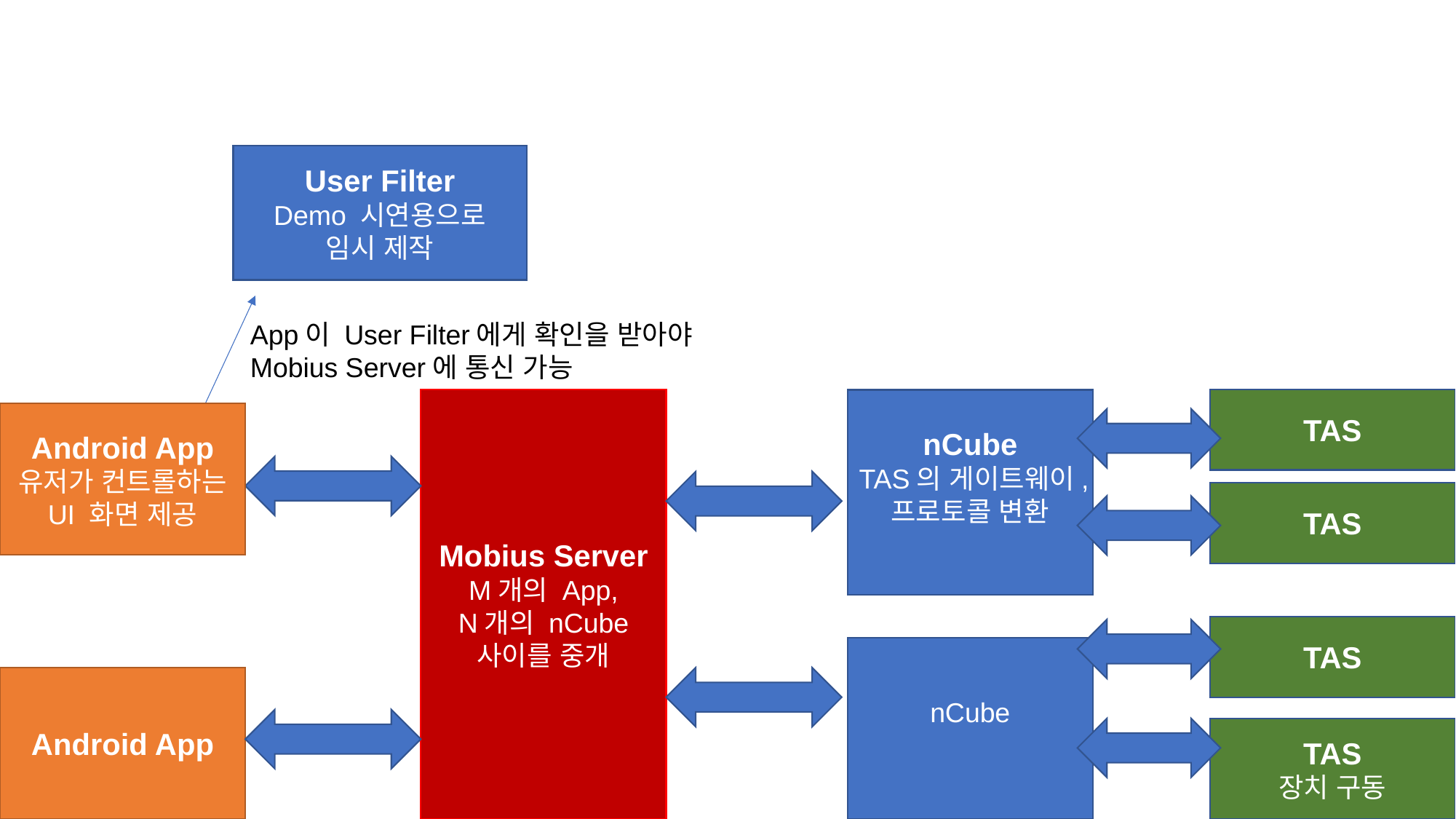

User Filter
Demo 시연용으로
임시 제작
App이 User Filter에게 확인을 받아야
Mobius Server에 통신 가능
Mobius Server
M개의 App,
N개의 nCube
사이를 중개
TAS
nCube
TAS의 게이트웨이,
프로토콜 변환

Android App
유저가 컨트롤하는 UI 화면 제공

TAS

TAS

nCube

Android App

TAS
장치 구동